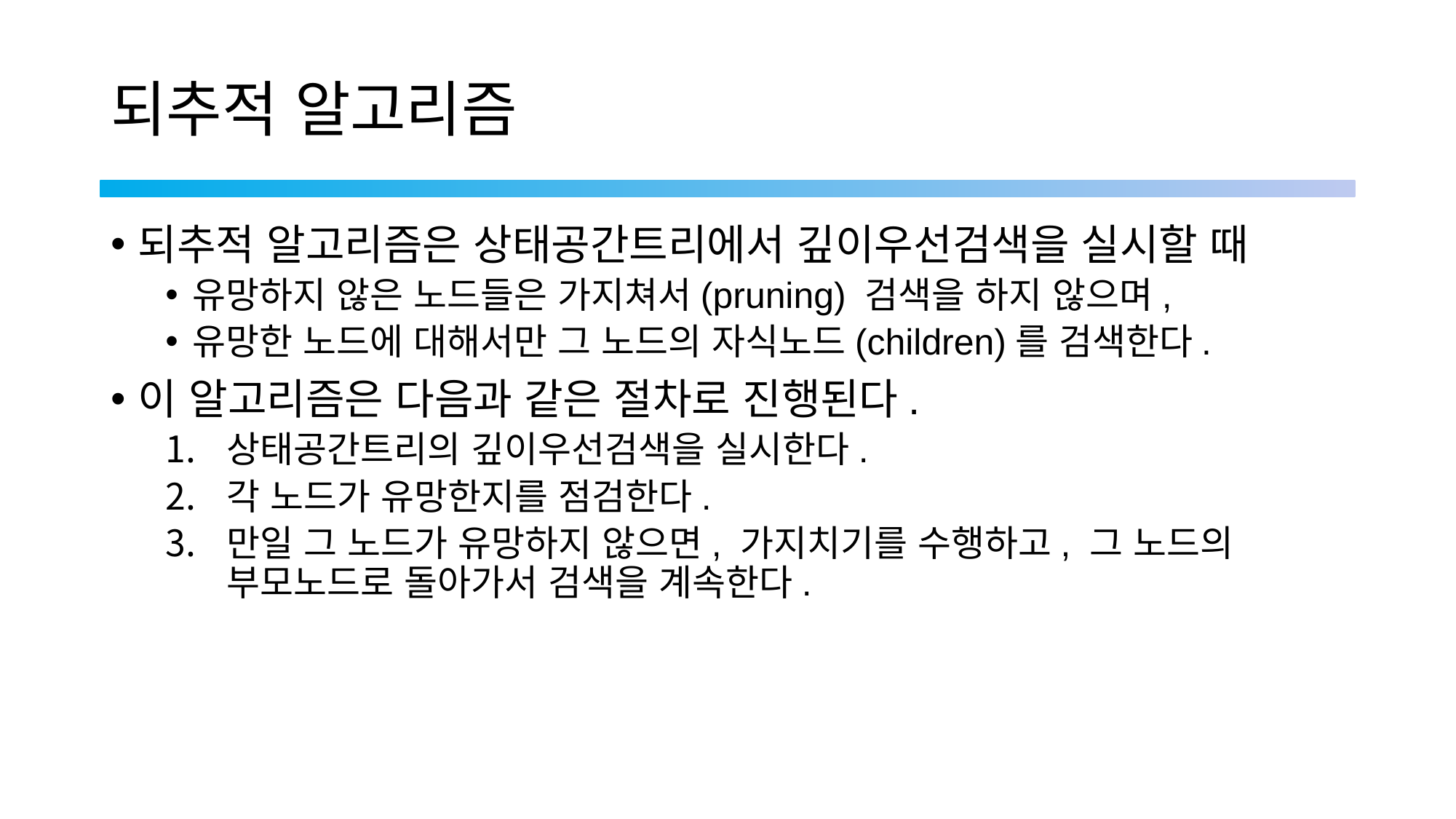

# 되추적 알고리즘
되추적 알고리즘은 상태공간트리에서 깊이우선검색을 실시할 때
유망하지 않은 노드들은 가지쳐서(pruning) 검색을 하지 않으며,
유망한 노드에 대해서만 그 노드의 자식노드(children)를 검색한다.
이 알고리즘은 다음과 같은 절차로 진행된다.
상태공간트리의 깊이우선검색을 실시한다.
각 노드가 유망한지를 점검한다.
만일 그 노드가 유망하지 않으면, 가지치기를 수행하고, 그 노드의 부모노드로 돌아가서 검색을 계속한다.